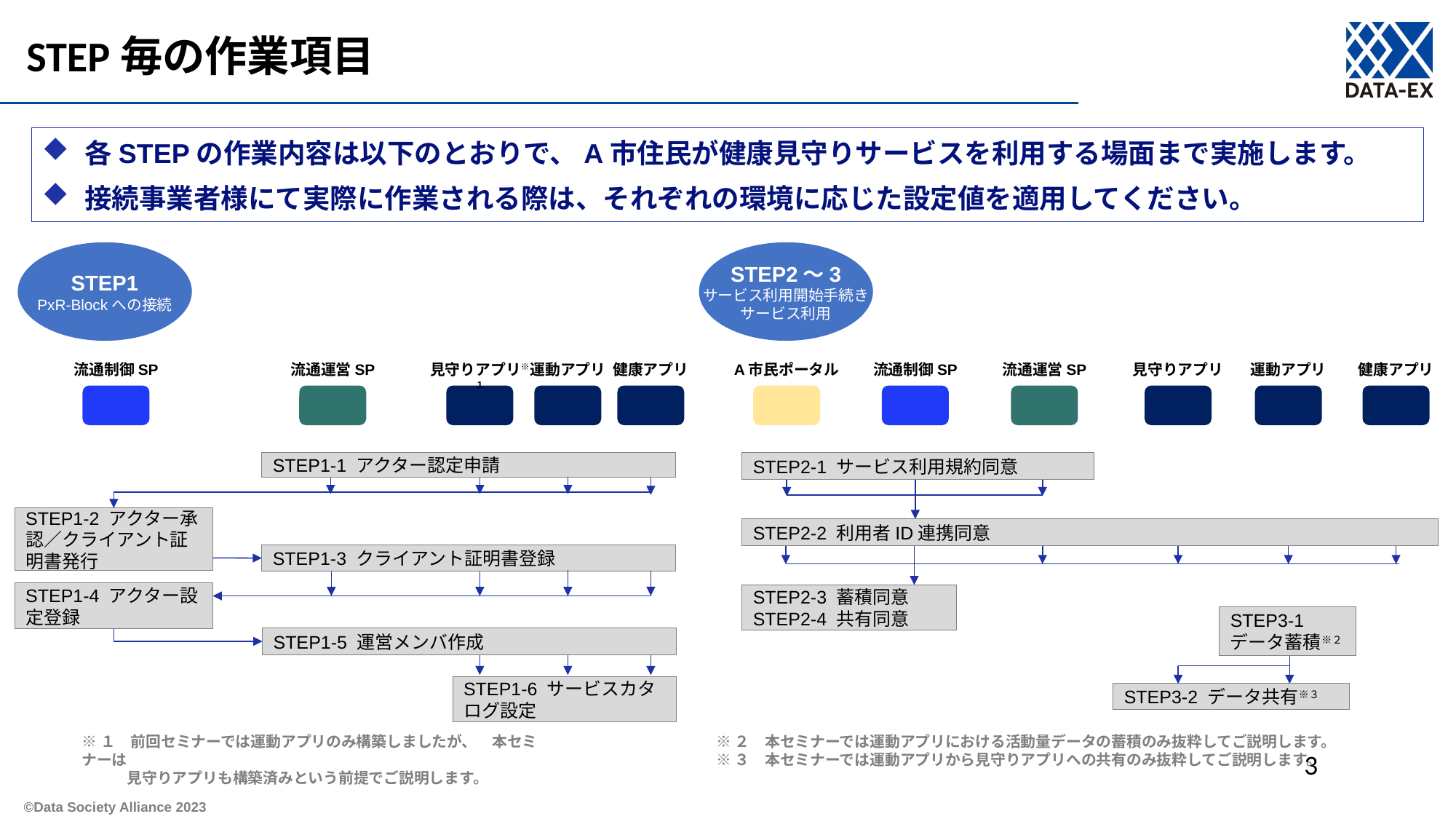

# STEP毎の作業項目
各STEPの作業内容は以下のとおりで、A市住民が健康見守りサービスを利用する場面まで実施します。
接続事業者様にて実際に作業される際は、それぞれの環境に応じた設定値を適用してください。
STEP1
PxR-Blockへの接続
STEP2～3
サービス利用開始手続き
サービス利用
流通制御SP
流通運営SP
見守りアプリ※１
運動アプリ
健康アプリ
A市民ポータル
流通制御SP
流通運営SP
見守りアプリ
運動アプリ
健康アプリ

STEP1-1 アクター認定申請
STEP2-1 サービス利用規約同意
STEP1-2 アクター承認／クライアント証明書発行
STEP2-2 利用者ID連携同意
STEP1-3 クライアント証明書登録
STEP1-4 アクター設定登録
STEP2-3 蓄積同意
STEP2-4 共有同意
STEP3-1 データ蓄積※２
STEP1-5 運営メンバ作成
STEP1-6 サービスカタログ設定
STEP3-2 データ共有※３
※１　前回セミナーでは運動アプリのみ構築しましたが、　本セミナーは
　　　見守りアプリも構築済みという前提でご説明します。
※２　本セミナーでは運動アプリにおける活動量データの蓄積のみ抜粋してご説明します。
※３　本セミナーでは運動アプリから見守りアプリへの共有のみ抜粋してご説明します。